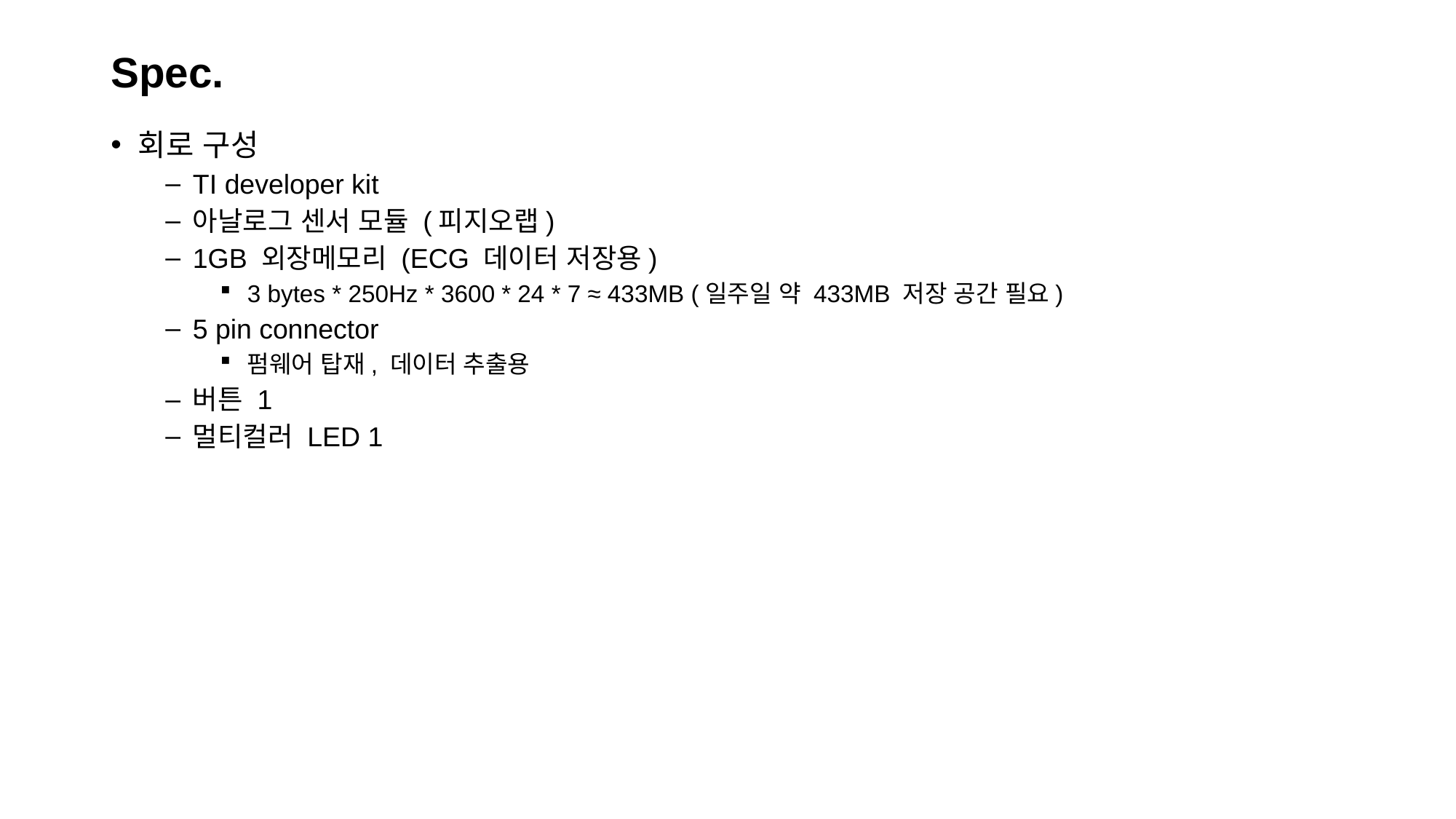

# Spec.
회로 구성
TI developer kit
아날로그 센서 모듈 (피지오랩)
1GB 외장메모리 (ECG 데이터 저장용)
3 bytes * 250Hz * 3600 * 24 * 7 ≈ 433MB (일주일 약 433MB 저장 공간 필요)
5 pin connector
펌웨어 탑재, 데이터 추출용
버튼 1
멀티컬러 LED 1